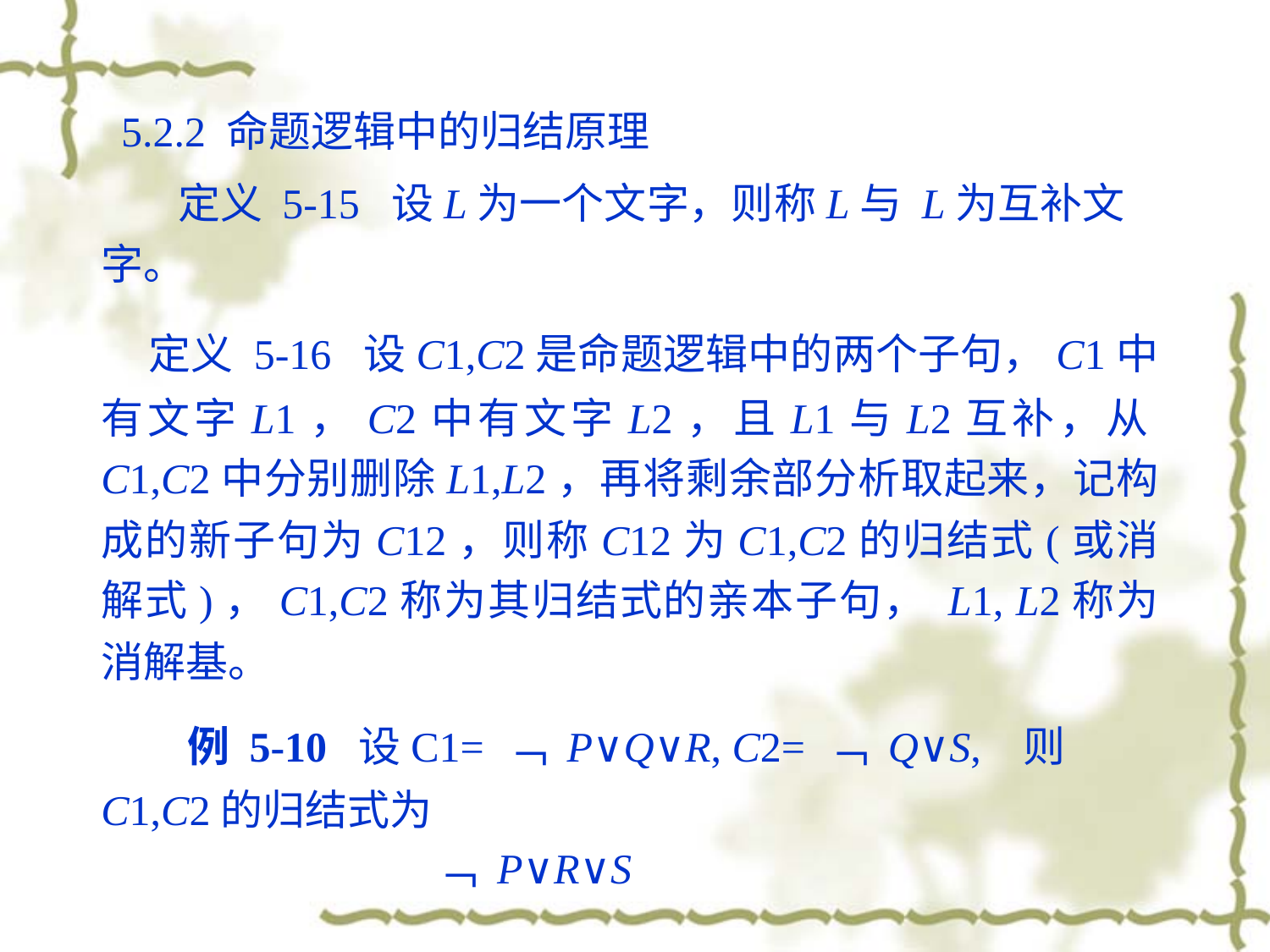

5.2.2 命题逻辑中的归结原理
            定义 5-15  设L为一个文字，则称L与 L为互补文字。
        定义 5-16  设C1,C2是命题逻辑中的两个子句，C1中有文字L1，C2中有文字L2，且L1与L2互补，从C1,C2中分别删除L1,L2，再将剩余部分析取起来，记构成的新子句为C12，则称C12为C1,C2的归结式(或消解式)，C1,C2称为其归结式的亲本子句， L1, L2称为消解基。
             例 5-10  设C1= ﹁ P∨Q∨R, C2= ﹁ Q∨S,   则C1,C2的归结式为
                                       ﹁ P∨R∨S